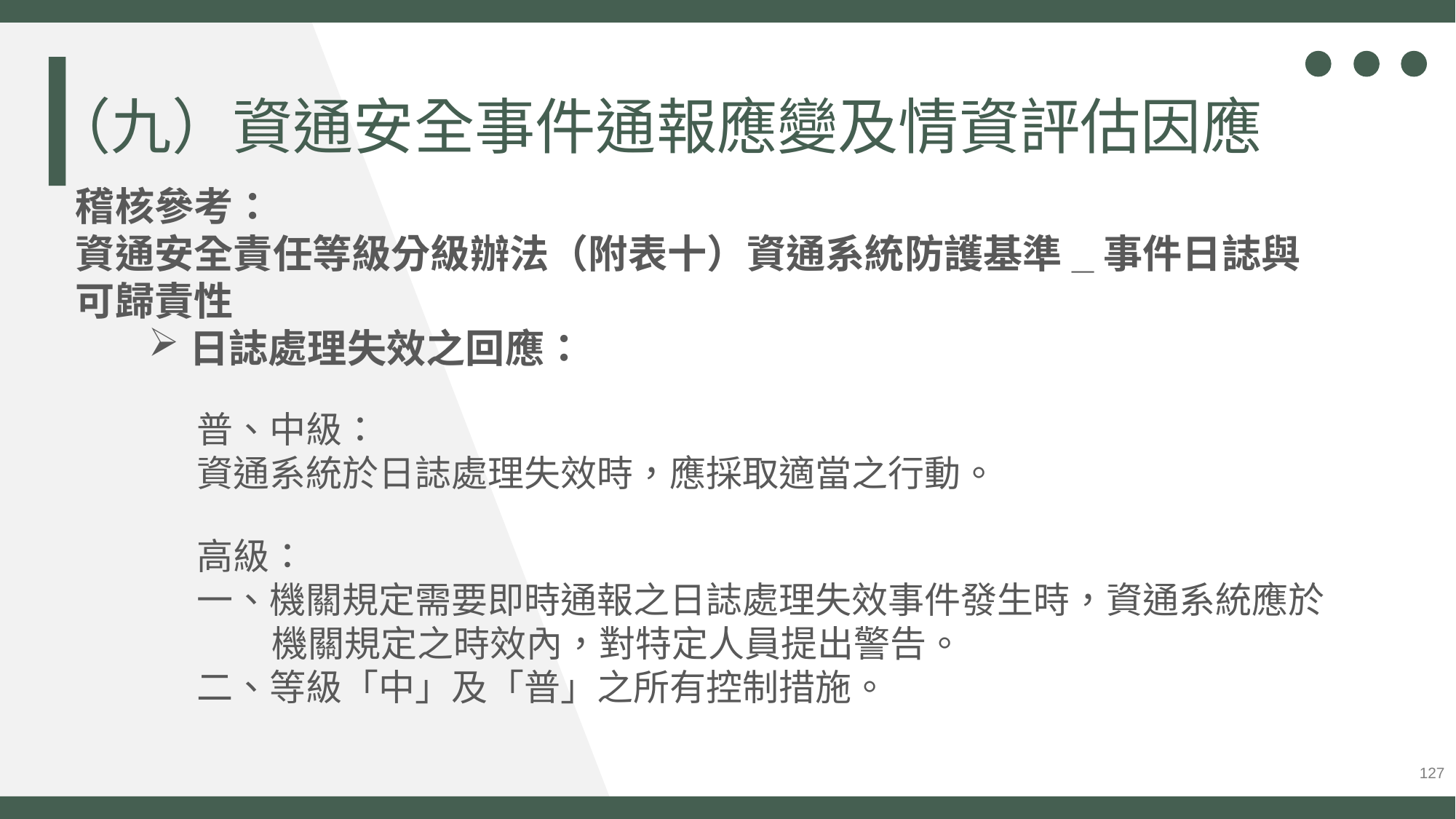

（九）資通安全事件通報應變及情資評估因應
稽核參考：
資通安全責任等級分級辦法（附表十）資通系統防護基準_事件日誌與
可歸責性
日誌處理失效之回應：

普、中級：
資通系統於日誌處理失效時，應採取適當之行動。
高級：
一、機關規定需要即時通報之日誌處理失效事件發生時，資通系統應於
機關規定之時效內，對特定人員提出警告。
二、等級「中」及「普」之所有控制措施。
127